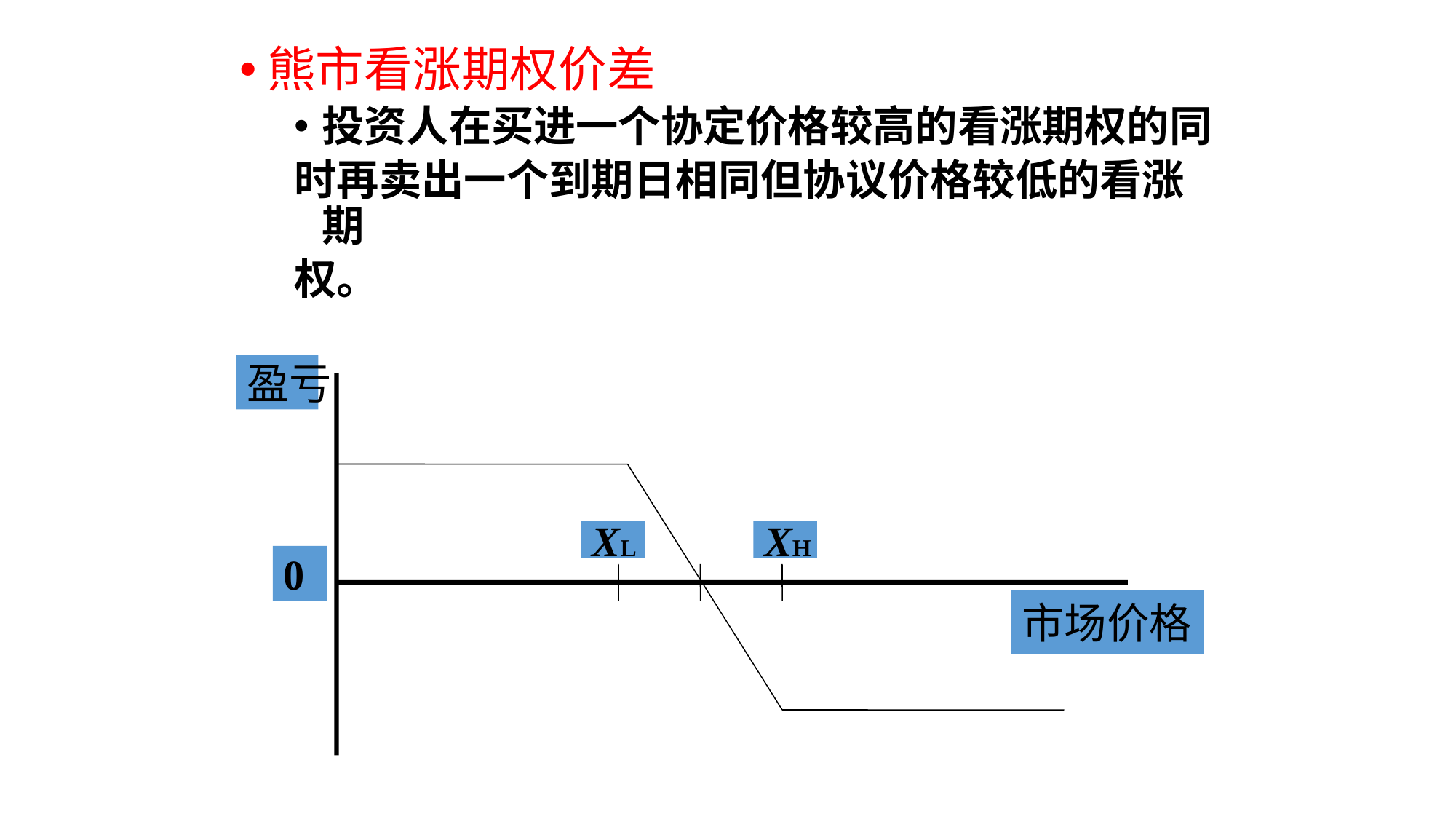

熊市看涨期权价差
投资人在买进一个协定价格较高的看涨期权的同
时再卖出一个到期日相同但协议价格较低的看涨期
权。
盈亏

XL
XH
0

市场价格